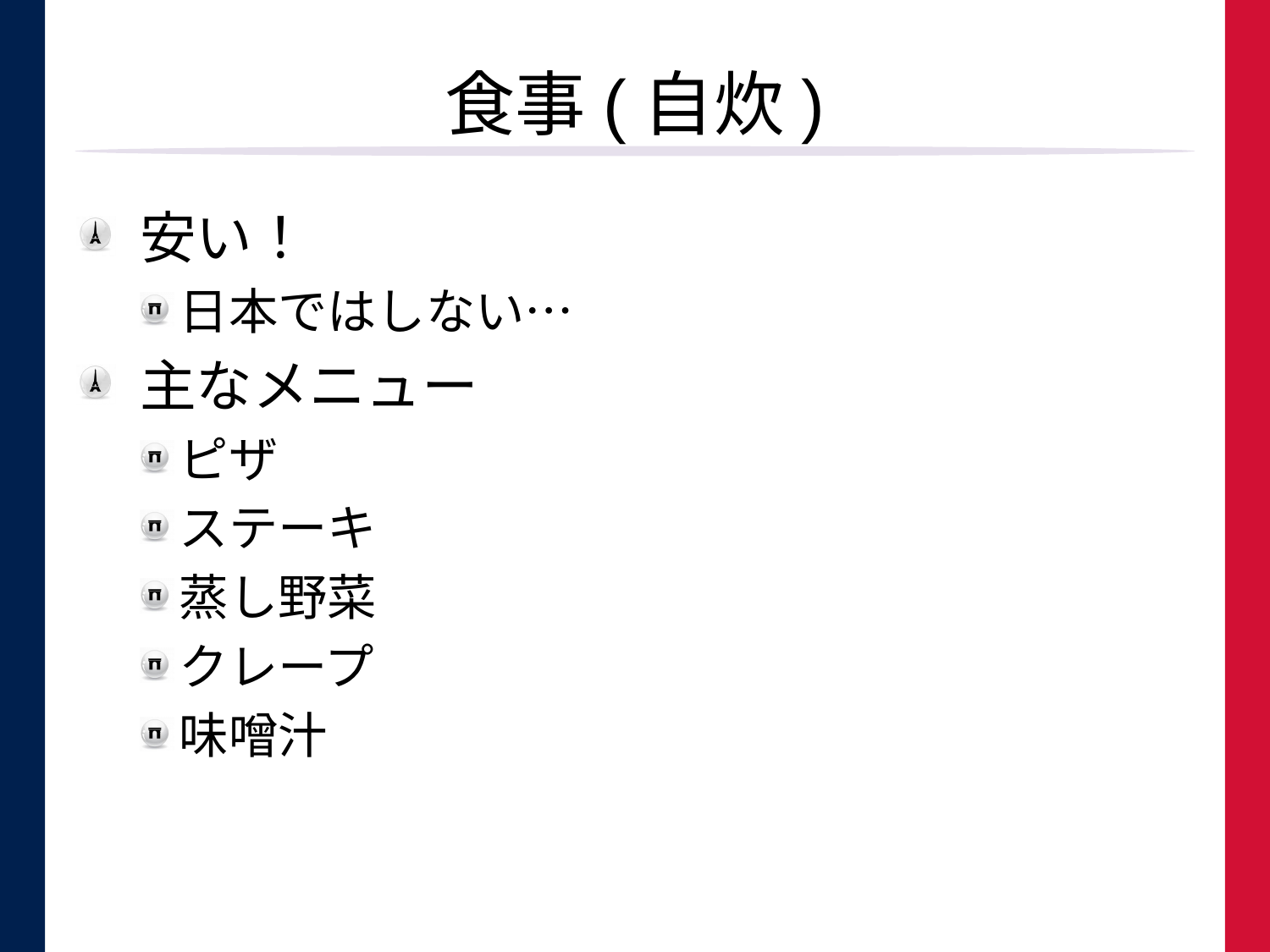

# 食事(自炊)
安い！
日本ではしない…
主なメニュー
ピザ
ステーキ
蒸し野菜
クレープ
味噌汁